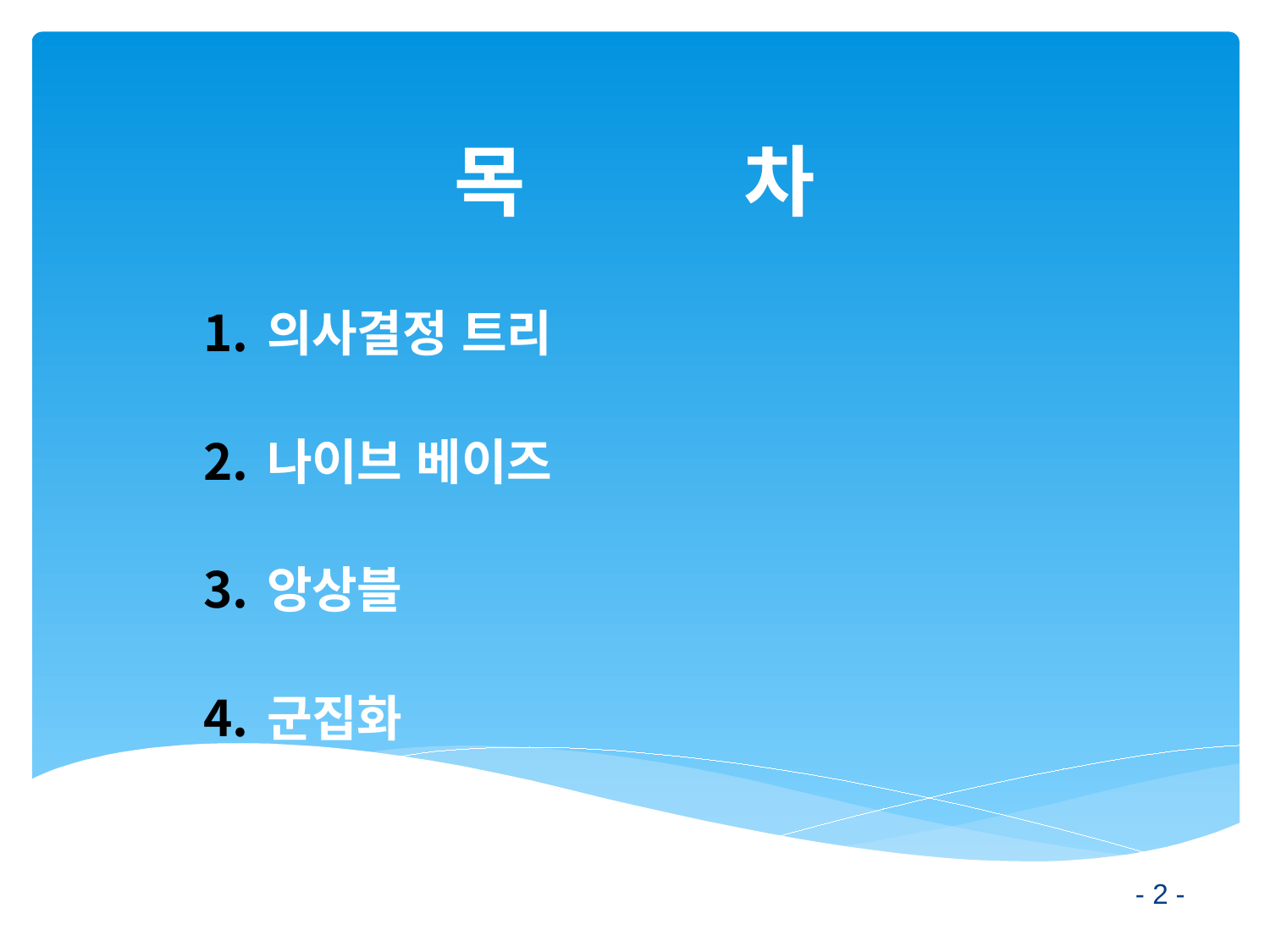

# 목          차
의사결정 트리
나이브 베이즈
앙상블
군집화
- 2 -